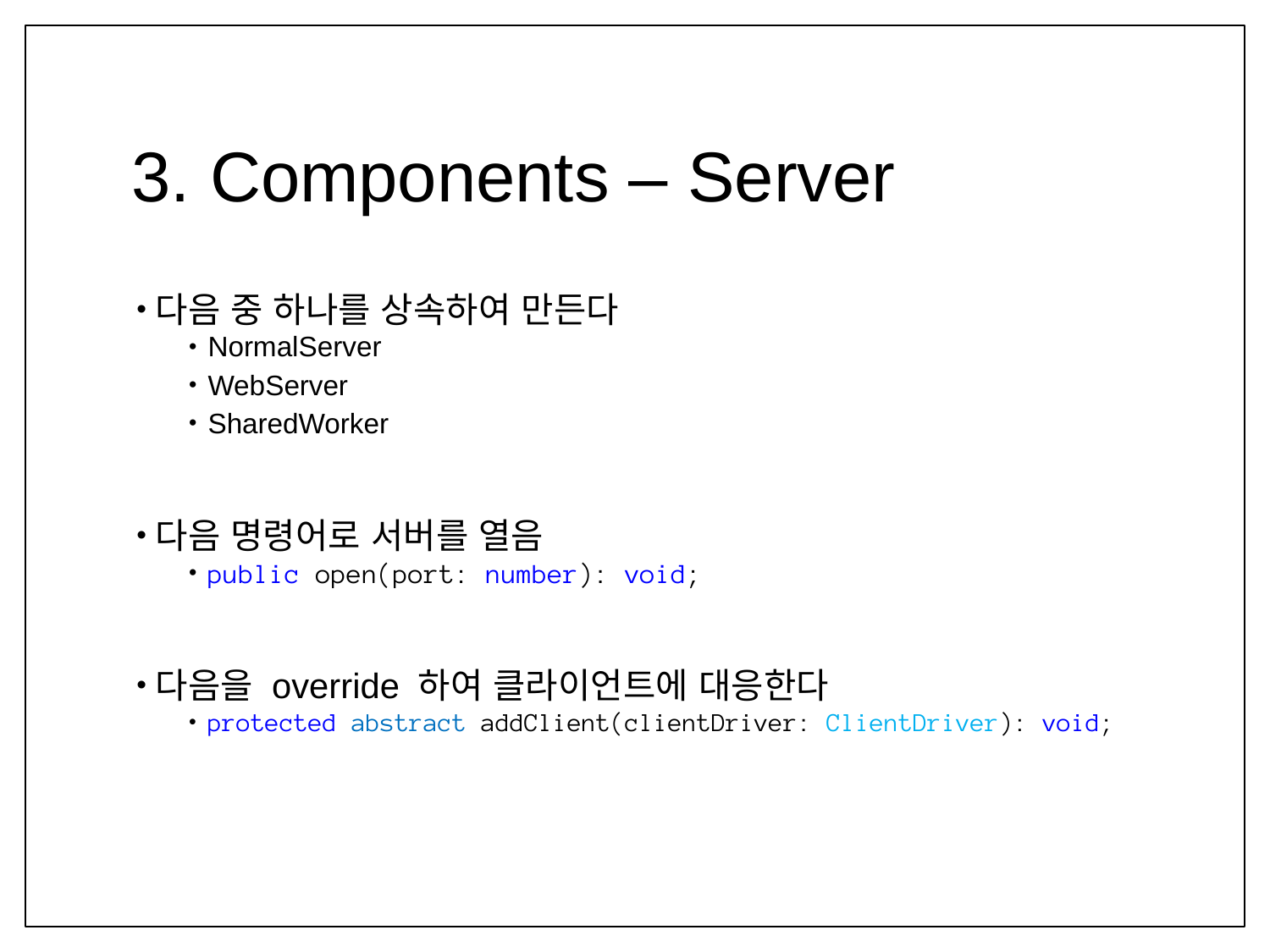

# 3. Components – Server
다음 중 하나를 상속하여 만든다
NormalServer
WebServer
SharedWorker

다음 명령어로 서버를 열음
public open(port: number): void;

다음을 override 하여 클라이언트에 대응한다
protected abstract addClient(clientDriver: ClientDriver): void;